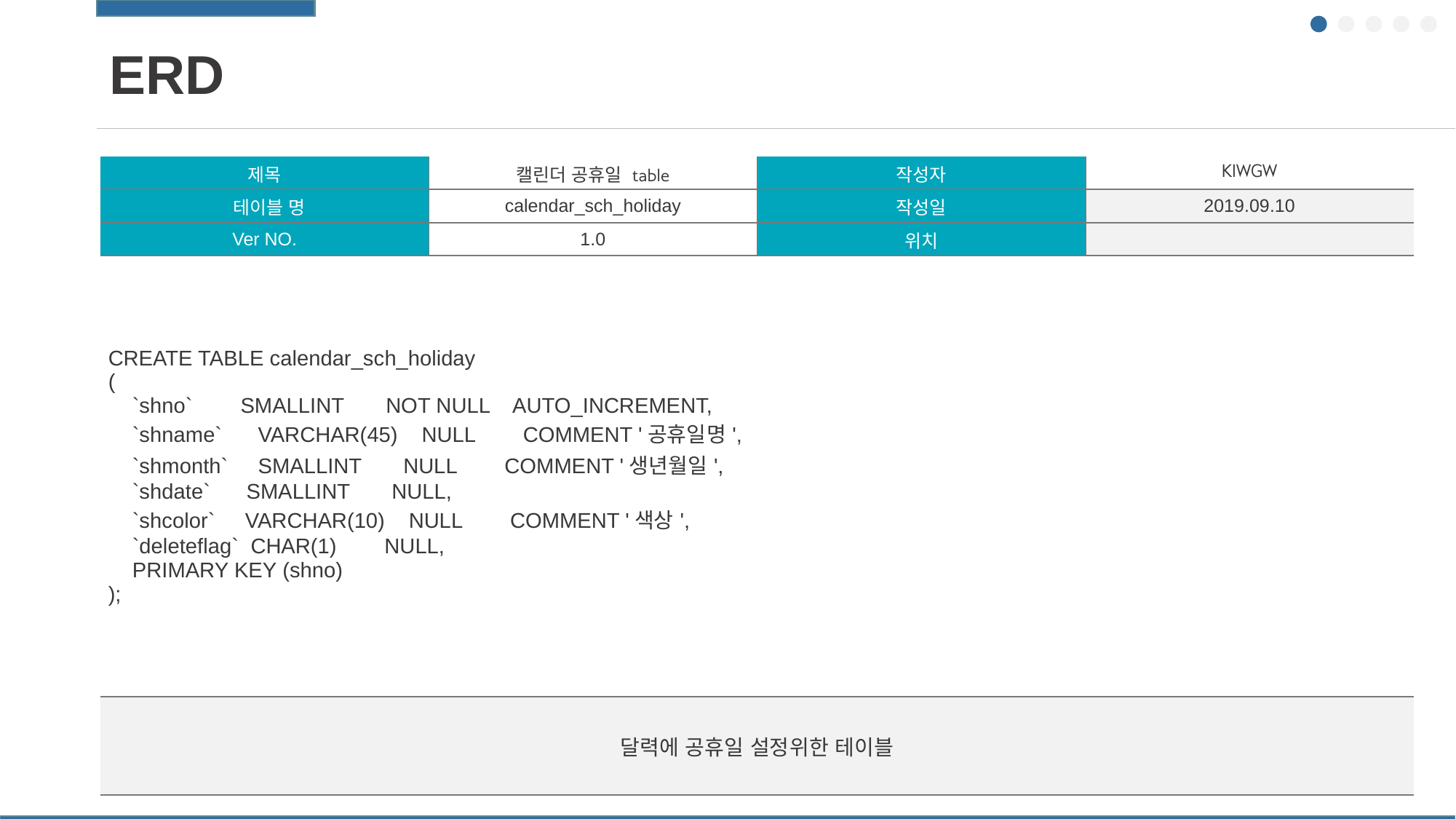

ERD
| 제목 | 캘린더 공휴일 table | 작성자 | KIWGW |
| --- | --- | --- | --- |
| 테이블 명 | calendar\_sch\_holiday | 작성일 | 2019.09.10 |
| Ver NO. | 1.0 | 위치 |  |
| CREATE TABLE calendar\_sch\_holiday ( `shno` SMALLINT NOT NULL AUTO\_INCREMENT, `shname` VARCHAR(45) NULL COMMENT '공휴일명', `shmonth` SMALLINT NULL COMMENT '생년월일', `shdate` SMALLINT NULL, `shcolor` VARCHAR(10) NULL COMMENT '색상', `deleteflag` CHAR(1) NULL, PRIMARY KEY (shno) ); |  |  |  |
| 달력에 공휴일 설정위한 테이블 |  |  |  |